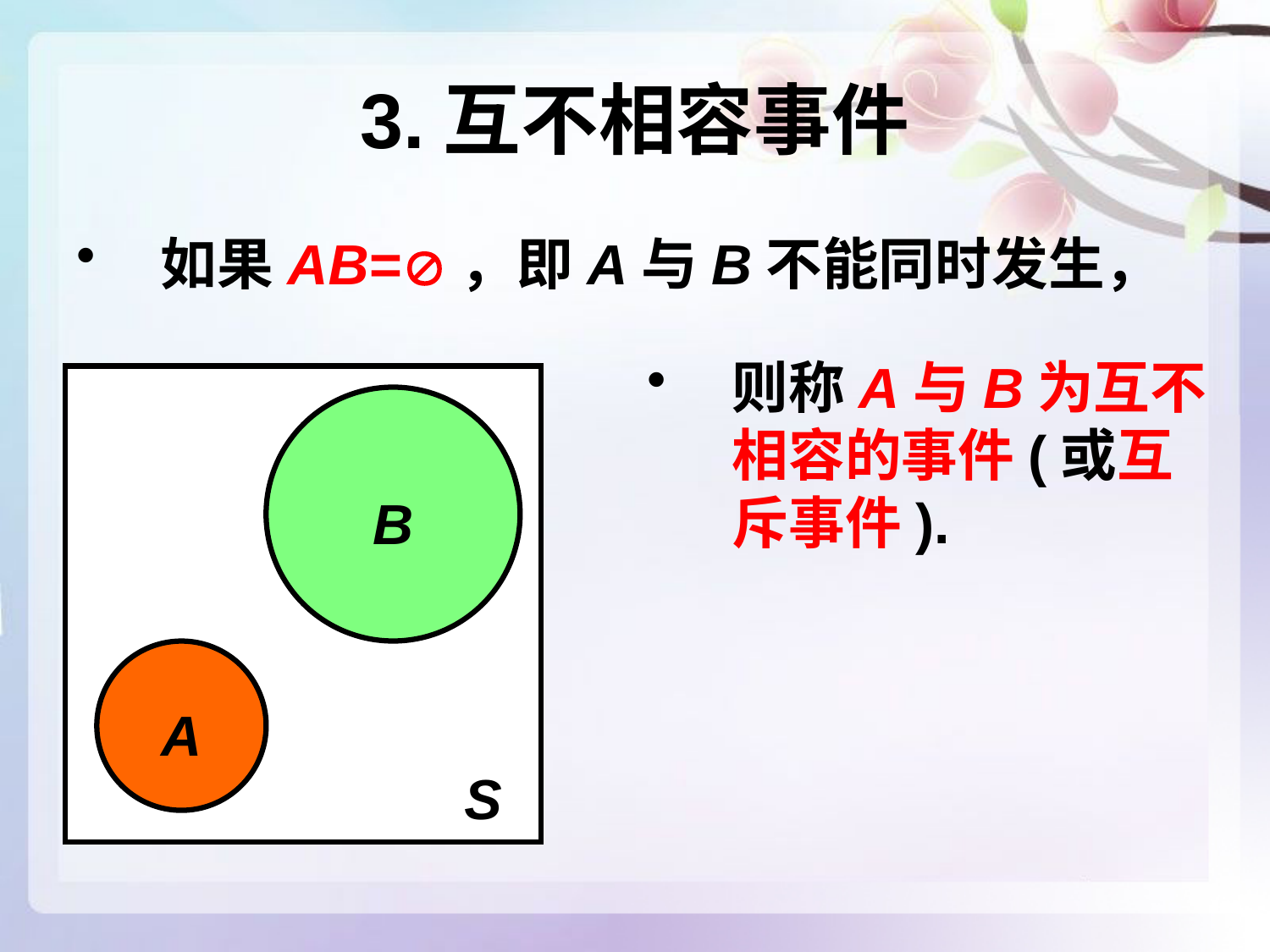

# 3.互不相容事件
如果AB=∅，即A与B不能同时发生，
则称A与B为互不相容的事件(或互斥事件).

B

A
S